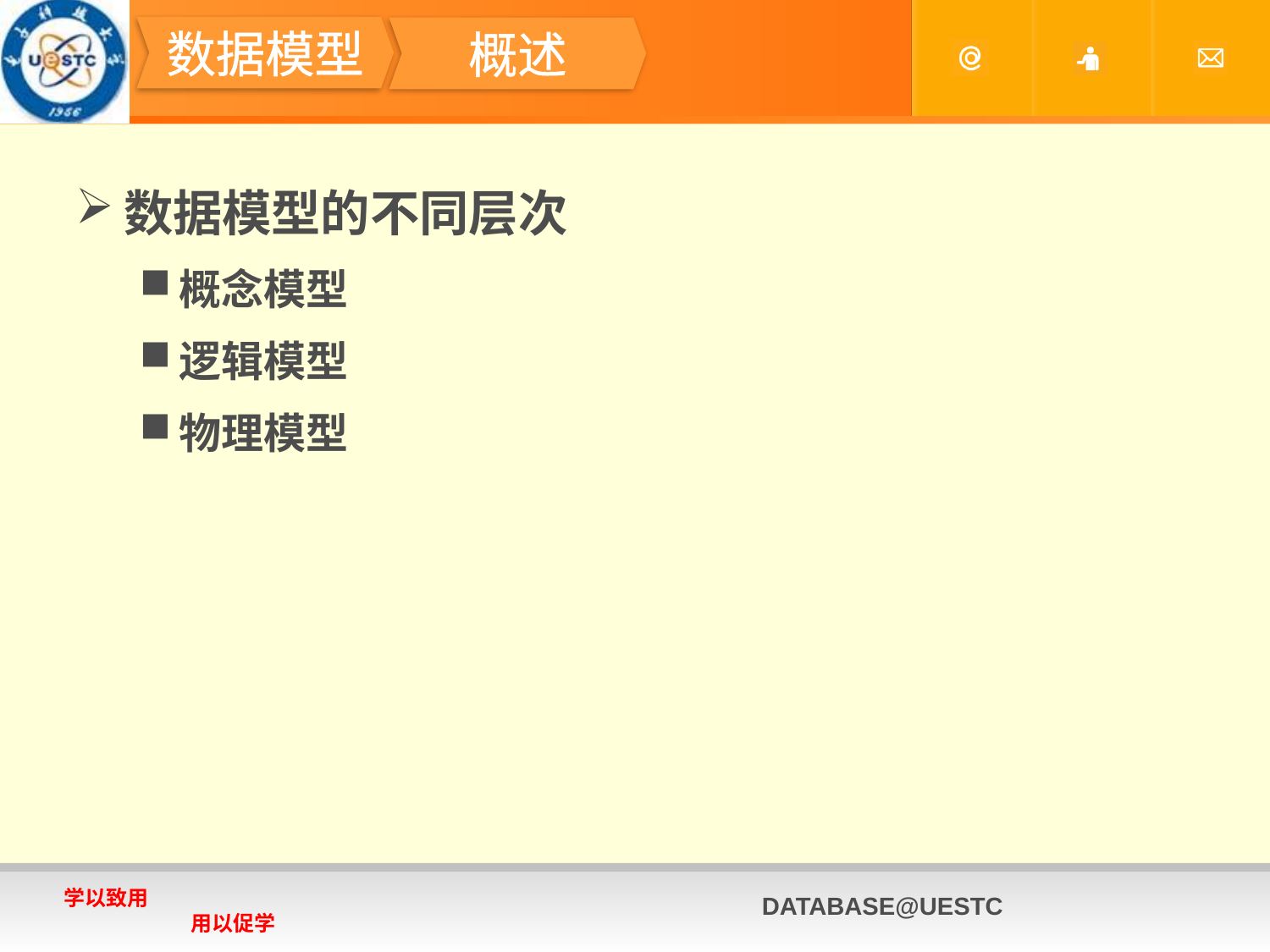

#
数据模型
概述
数据模型的不同层次
概念模型
逻辑模型
物理模型